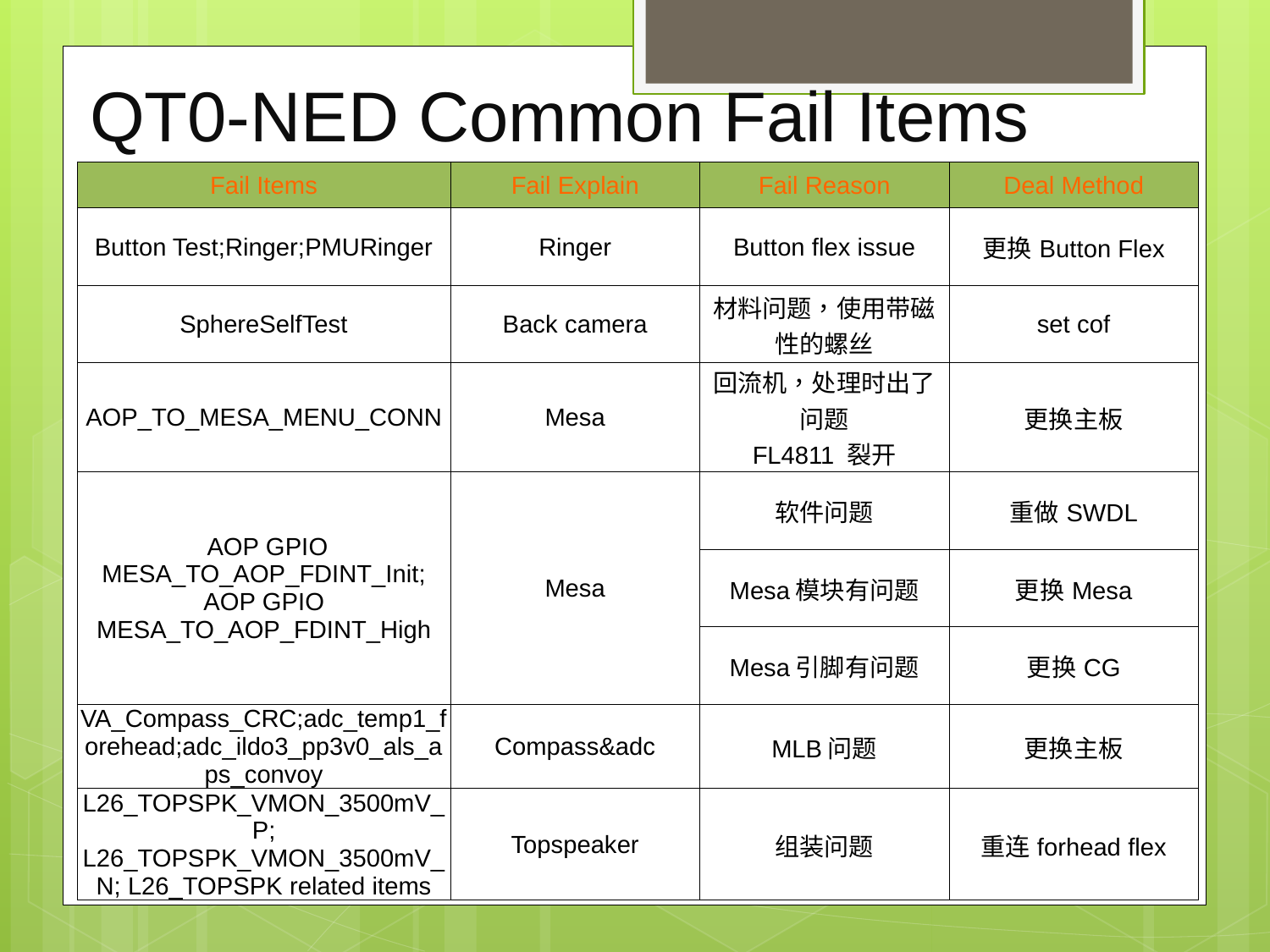

# QT0-NED Common Fail Items
| Fail Items | Fail Explain | Fail Reason | Deal Method |
| --- | --- | --- | --- |
| Button Test;Ringer;PMURinger | Ringer | Button flex issue | 更换Button Flex |
| SphereSelfTest | Back camera | 材料问题，使用带磁性的螺丝 | set cof |
| AOP\_TO\_MESA\_MENU\_CONN | Mesa | 回流机，处理时出了问题 FL4811 裂开 | 更换主板 |
| AOP GPIO MESA\_TO\_AOP\_FDINT\_Init; AOP GPIO MESA\_TO\_AOP\_FDINT\_High | Mesa | 软件问题 | 重做SWDL |
|  |  | Mesa模块有问题 | 更换Mesa |
|  |  | Mesa引脚有问题 | 更换CG |
| VA\_Compass\_CRC;adc\_temp1\_forehead;adc\_ildo3\_pp3v0\_als\_aps\_convoy | Compass&adc | MLB问题 | 更换主板 |
| L26\_TOPSPK\_VMON\_3500mV\_P; L26\_TOPSPK\_VMON\_3500mV\_N; L26\_TOPSPK related items | Topspeaker | 组装问题 | 重连forhead flex |